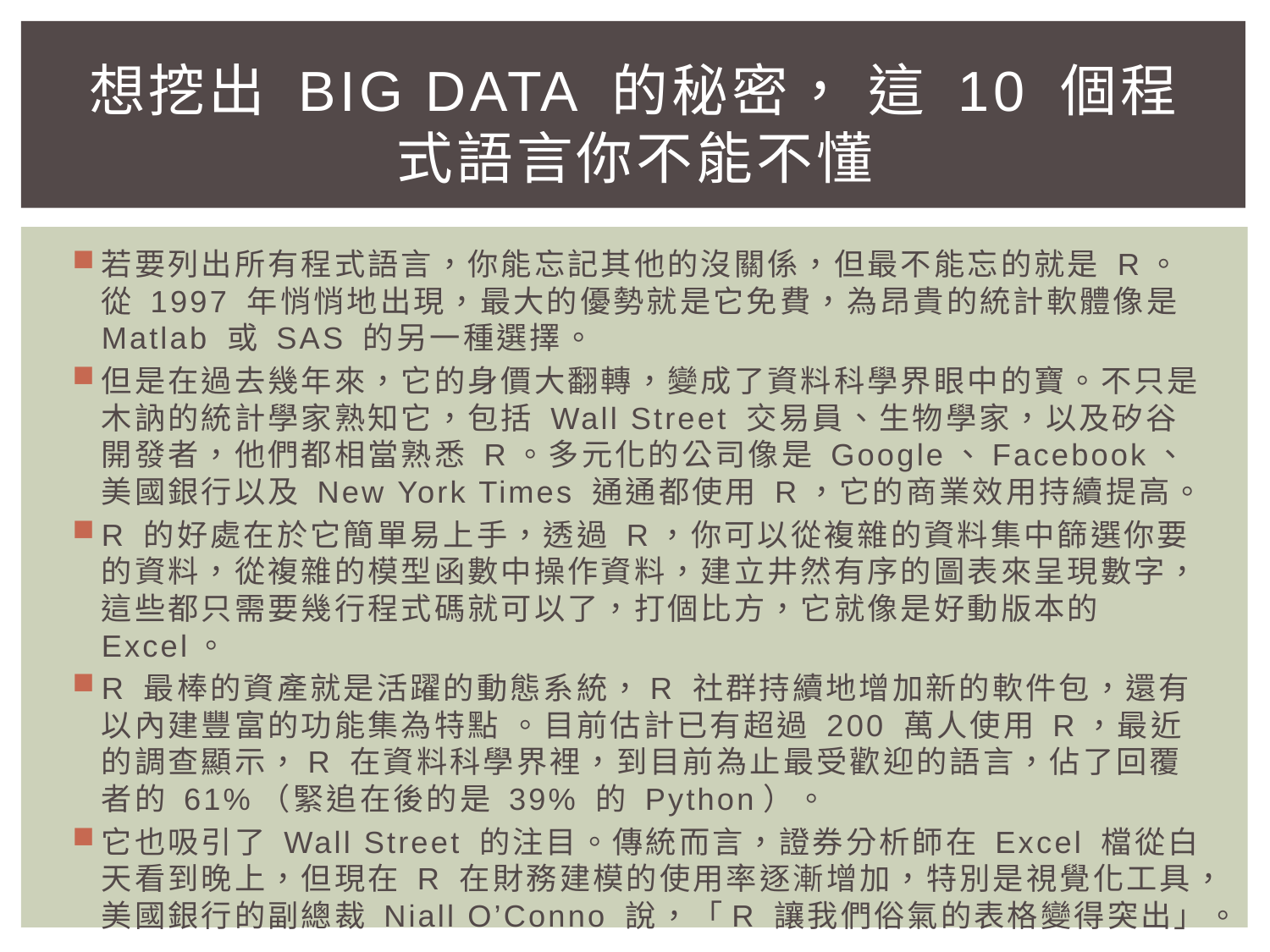

# 想挖出 Big Data 的秘密， 這 10 個程式語言你不能不懂
若要列出所有程式語言，你能忘記其他的沒關係，但最不能忘的就是 R。從 1997 年悄悄地出現，最大的優勢就是它免費，為昂貴的統計軟體像是 Matlab 或 SAS 的另一種選擇。
但是在過去幾年來，它的身價大翻轉，變成了資料科學界眼中的寶。不只是木訥的統計學家熟知它，包括 Wall Street 交易員、生物學家，以及矽谷開發者，他們都相當熟悉 R。多元化的公司像是 Google、Facebook、美國銀行以及 New York Times 通通都使用 R，它的商業效用持續提高。
R 的好處在於它簡單易上手，透過 R，你可以從複雜的資料集中篩選你要的資料，從複雜的模型函數中操作資料，建立井然有序的圖表來呈現數字，這些都只需要幾行程式碼就可以了，打個比方，它就像是好動版本的 Excel。
R 最棒的資產就是活躍的動態系統，R 社群持續地增加新的軟件包，還有以內建豐富的功能集為特點 。目前估計已有超過 200 萬人使用 R，最近的調查顯示，R 在資料科學界裡，到目前為止最受歡迎的語言，佔了回覆者的 61%（緊追在後的是 39% 的 Python）。
它也吸引了 Wall Street 的注目。傳統而言，證券分析師在 Excel 檔從白天看到晚上，但現在 R 在財務建模的使用率逐漸增加，特別是視覺化工具，美國銀行的副總裁 Niall O’Conno 說，「R 讓我們俗氣的表格變得突出」。